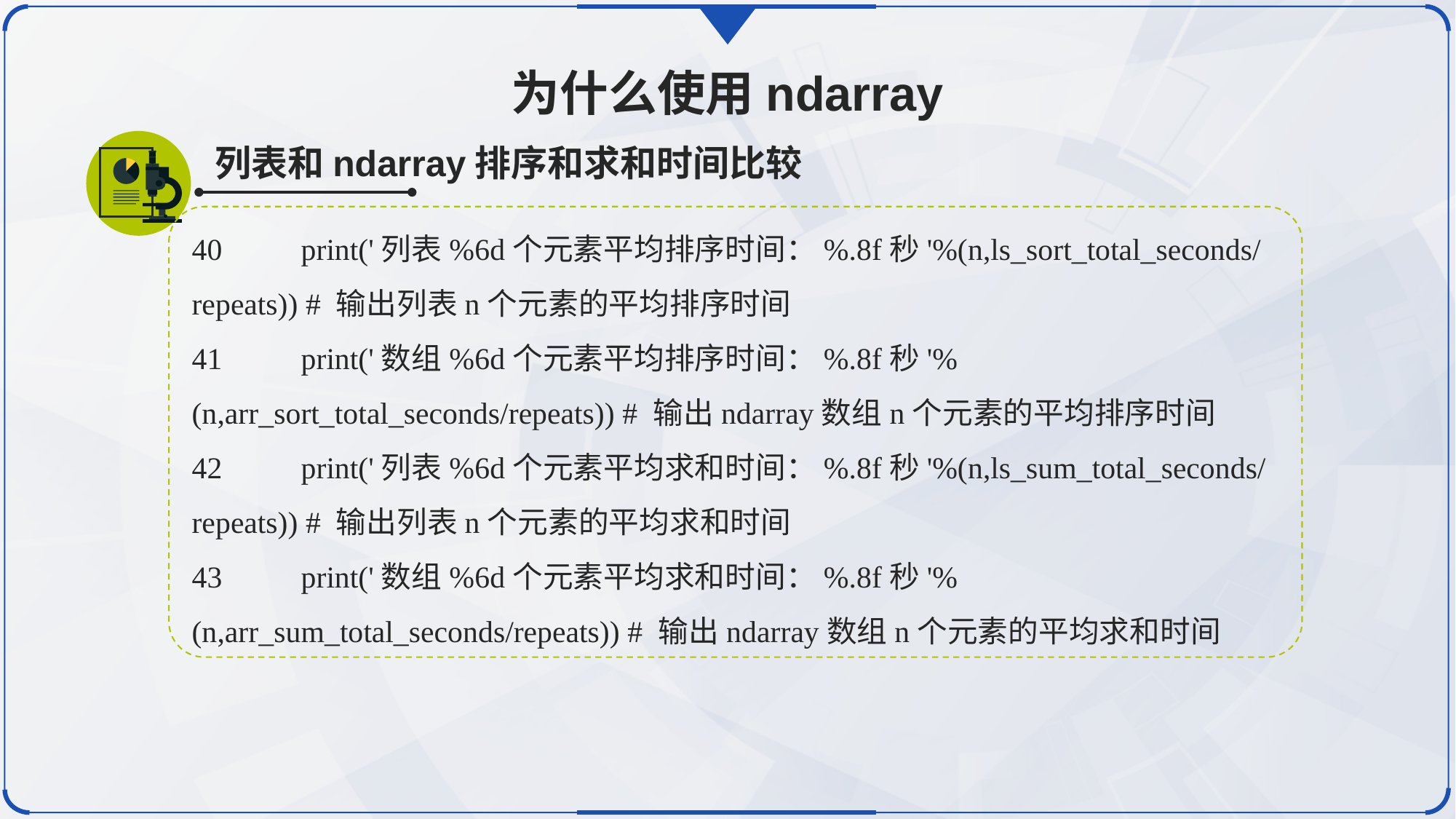

为什么使用ndarray

列表和ndarray排序和求和时间比较

40	print('列表%6d个元素平均排序时间：%.8f秒'%(n,ls_sort_total_seconds/repeats)) # 输出列表n个元素的平均排序时间
41	print('数组%6d个元素平均排序时间：%.8f秒'%(n,arr_sort_total_seconds/repeats)) # 输出ndarray数组n个元素的平均排序时间
42	print('列表%6d个元素平均求和时间：%.8f秒'%(n,ls_sum_total_seconds/repeats)) # 输出列表n个元素的平均求和时间
43	print('数组%6d个元素平均求和时间：%.8f秒'%(n,arr_sum_total_seconds/repeats)) # 输出ndarray数组n个元素的平均求和时间